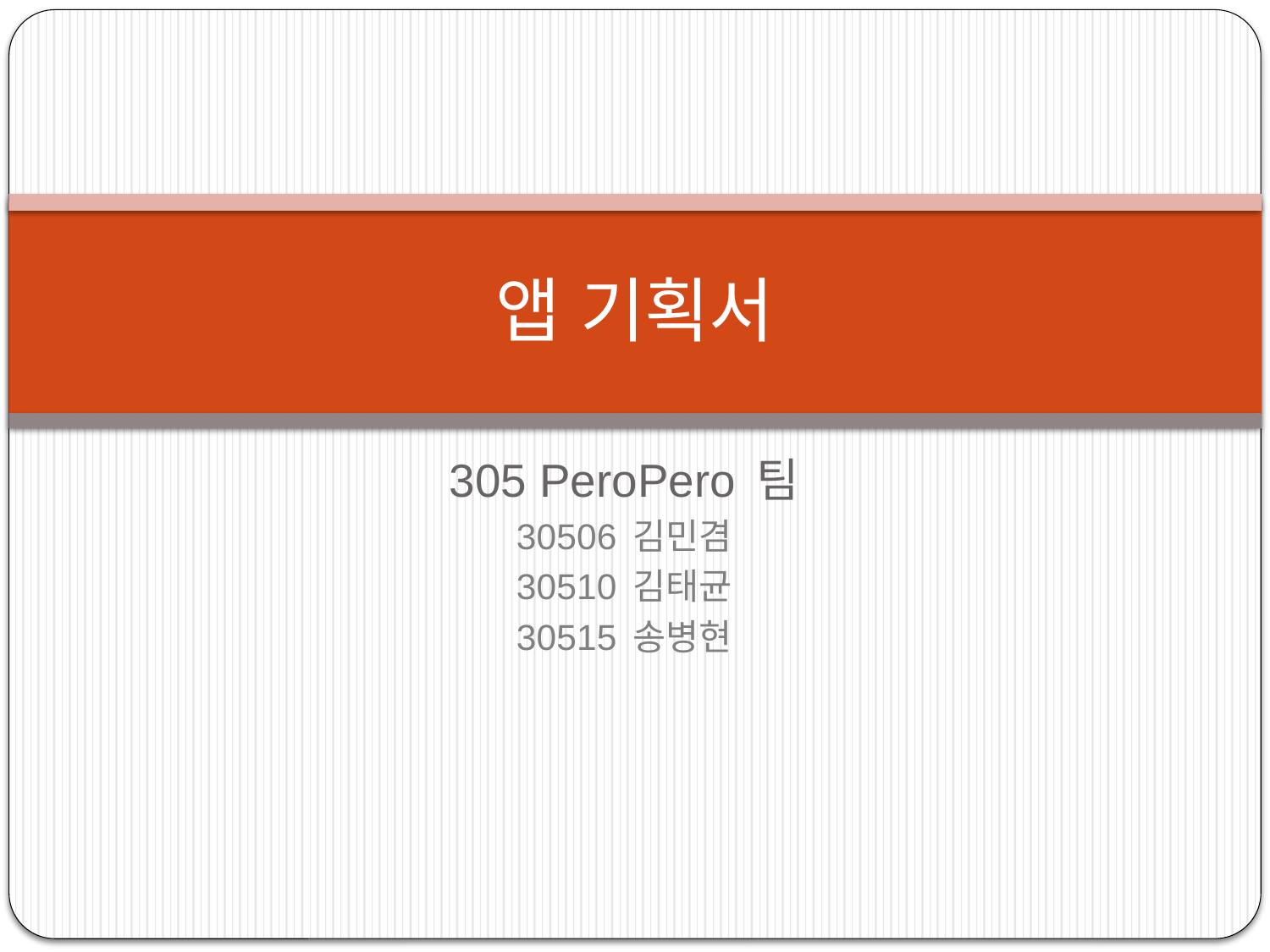

# 앱 기획서
305 PeroPero 팀
30506 김민겸
30510 김태균
30515 송병현